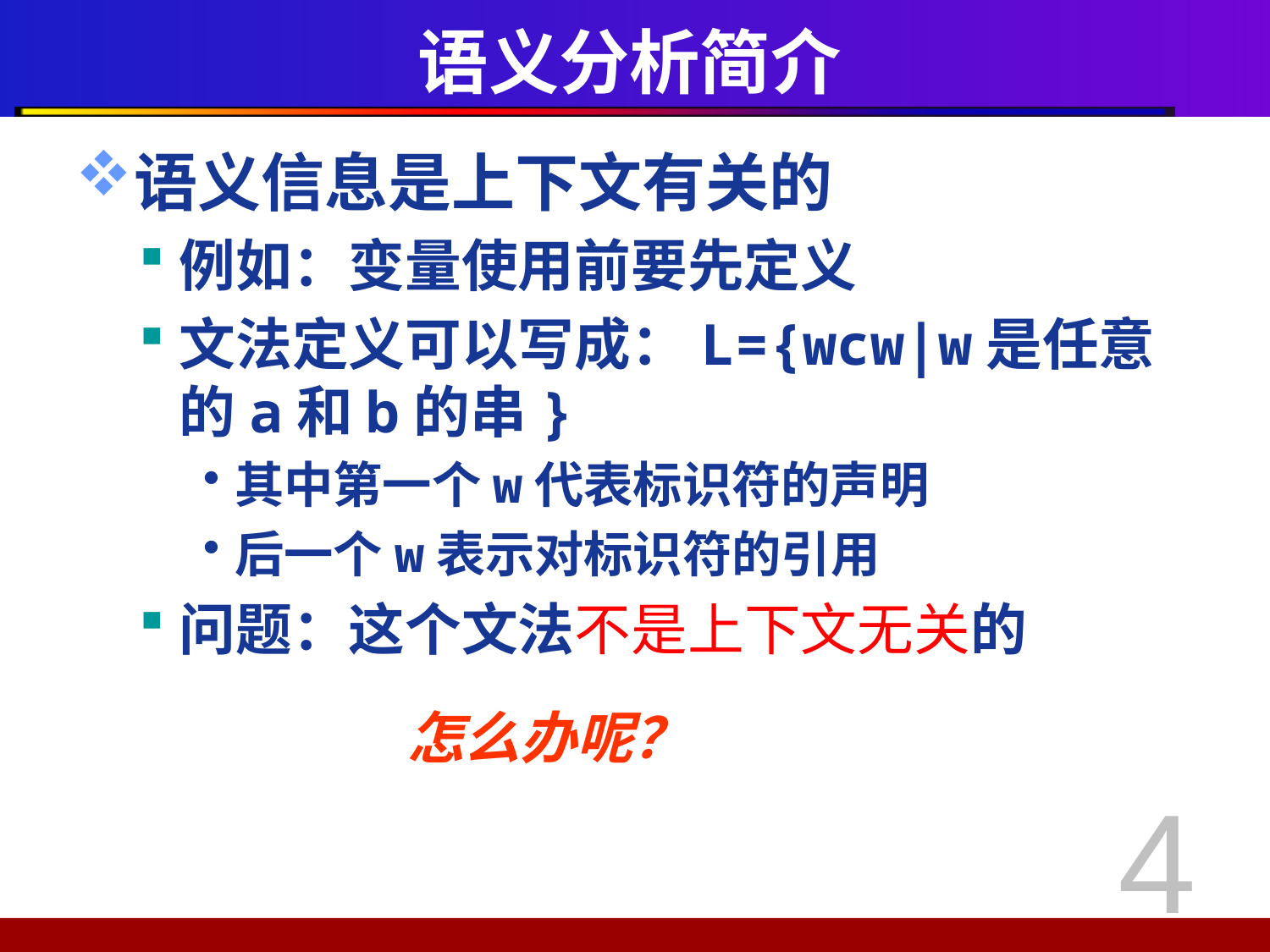

# 语义分析简介
语义信息是上下文有关的
例如：变量使用前要先定义
文法定义可以写成：L={wcw|w是任意的a和b的串}
其中第一个w代表标识符的声明
后一个w表示对标识符的引用
问题：这个文法不是上下文无关的
怎么办呢？
4